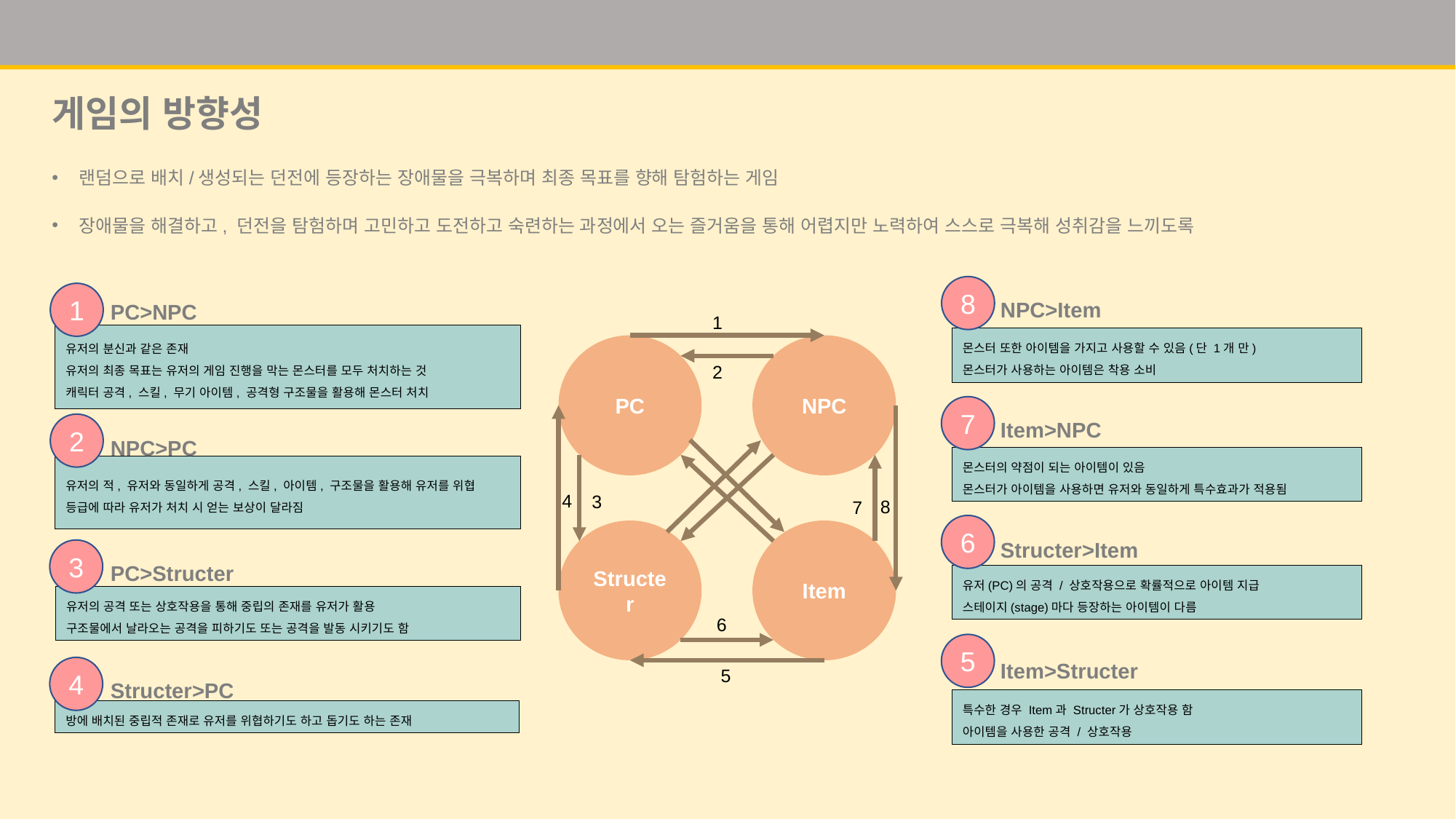

# 게임의 방향성
랜덤으로 배치/생성되는 던전에 등장하는 장애물을 극복하며 최종 목표를 향해 탐험하는 게임
장애물을 해결하고, 던전을 탐험하며 고민하고 도전하고 숙련하는 과정에서 오는 즐거움을 통해 어렵지만 노력하여 스스로 극복해 성취감을 느끼도록
8
NPC>Item
몬스터 또한 아이템을 가지고 사용할 수 있음(단 1개 만)
몬스터가 사용하는 아이템은 착용 소비
7
Item>NPC
몬스터의 약점이 되는 아이템이 있음
몬스터가 아이템을 사용하면 유저와 동일하게 특수효과가 적용됨
6
Structer>Item
유저(PC)의 공격 / 상호작용으로 확률적으로 아이템 지급
스테이지(stage)마다 등장하는 아이템이 다름
5
Item>Structer
특수한 경우 Item과 Structer가 상호작용 함
아이템을 사용한 공격 / 상호작용
PC>NPC
1
유저의 분신과 같은 존재
유저의 최종 목표는 유저의 게임 진행을 막는 몬스터를 모두 처치하는 것
캐릭터 공격, 스킬, 무기 아이템, 공격형 구조물을 활용해 몬스터 처치
2
NPC>PC
유저의 적, 유저와 동일하게 공격, 스킬, 아이템, 구조물을 활용해 유저를 위협
등급에 따라 유저가 처치 시 얻는 보상이 달라짐
3
PC>Structer
유저의 공격 또는 상호작용을 통해 중립의 존재를 유저가 활용
구조물에서 날라오는 공격을 피하기도 또는 공격을 발동 시키기도 함
4
Structer>PC
방에 배치된 중립적 존재로 유저를 위협하기도 하고 돕기도 하는 존재
1
PC
NPC
2
4
3
8
7
Structer
Item
6
5